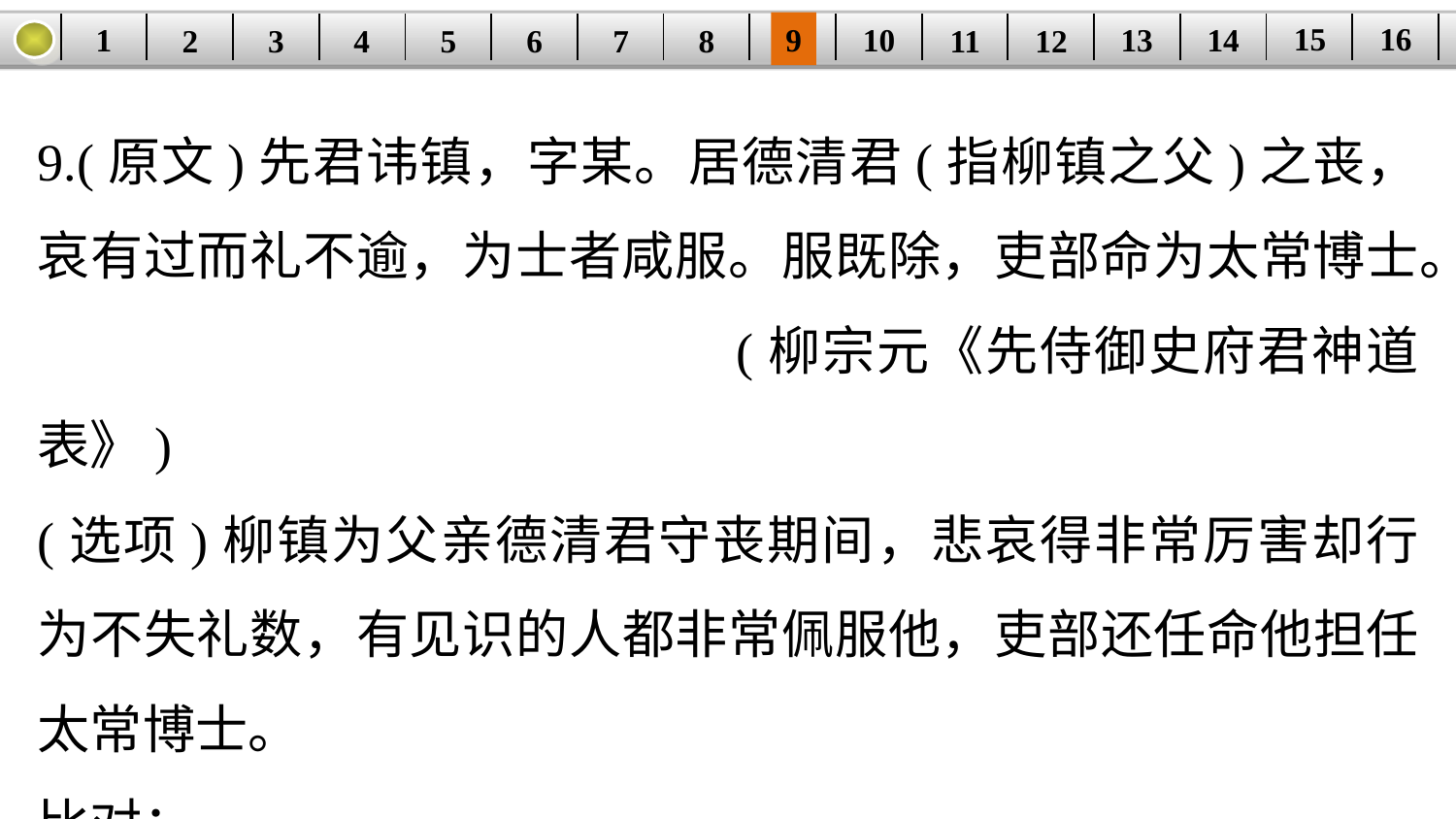

16

15
14
9
10
1
13
3
4
5
6
8
11
2
12
|  |  |  |  |  |  |  |  |  |  |  |  |  |  |  |  |
| --- | --- | --- | --- | --- | --- | --- | --- | --- | --- | --- | --- | --- | --- | --- | --- |
7

9.(原文)先君讳镇，字某。居德清君(指柳镇之父)之丧，哀有过而礼不逾，为士者咸服。服既除，吏部命为太常博士。
                                               (柳宗元《先侍御史府君神道表》)
(选项)柳镇为父亲德清君守丧期间，悲哀得非常厉害却行为不失礼数，有见识的人都非常佩服他，吏部还任命他担任太常博士。
比对：______________________________________________